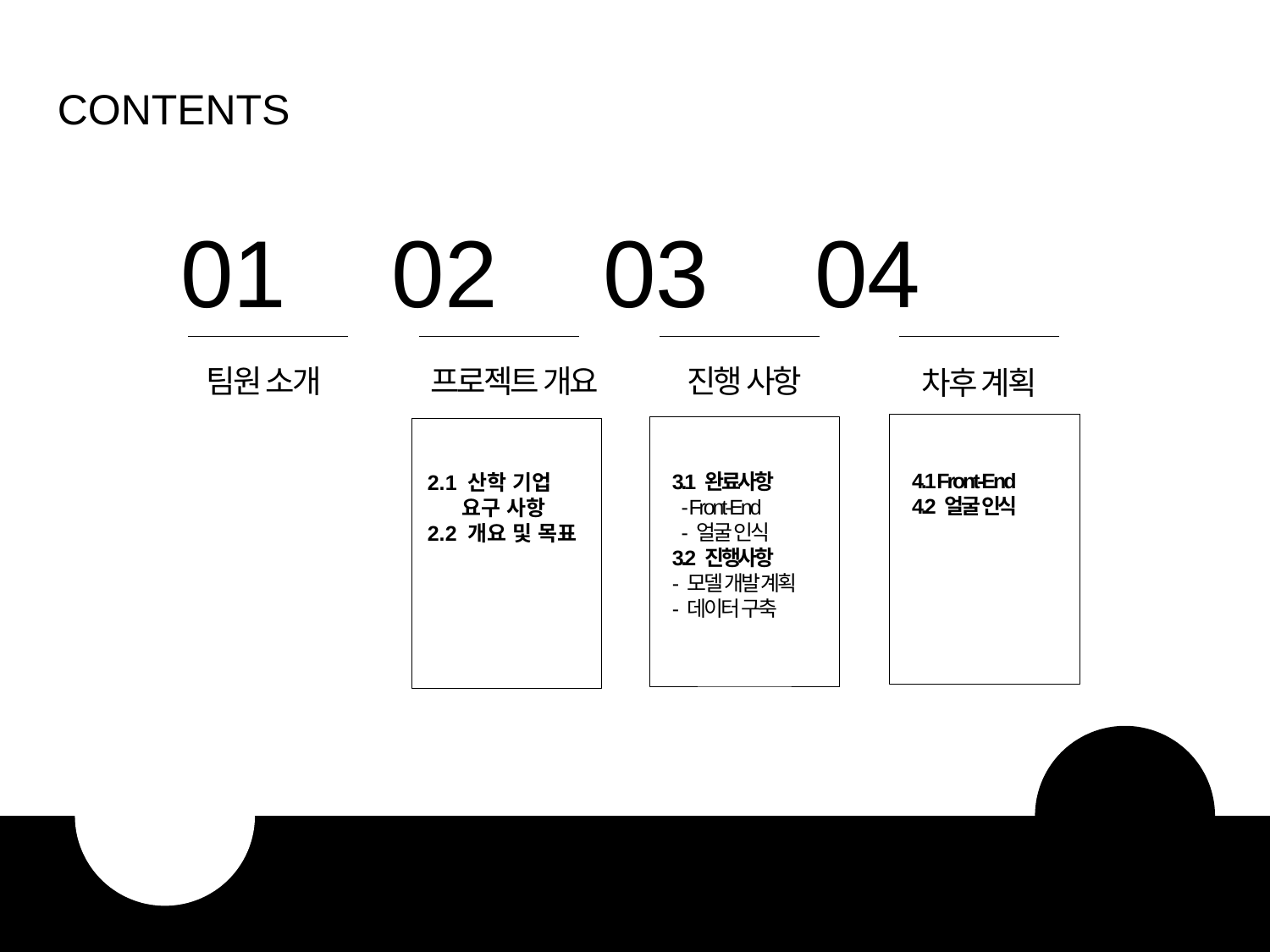

CONTENTS
01    02    03    04
팀원 소개
프로젝트 개요
진행 사항
차후 계획

4.1 Front-End
4.2 얼굴 인식
3.1 완료사항
  - Front-End
  - 얼굴 인식
3.2 진행사항
- 모델 개발 계획
- 데이터 구축
2.1 산학 기업
     요구 사항
2.2 개요 및 목표